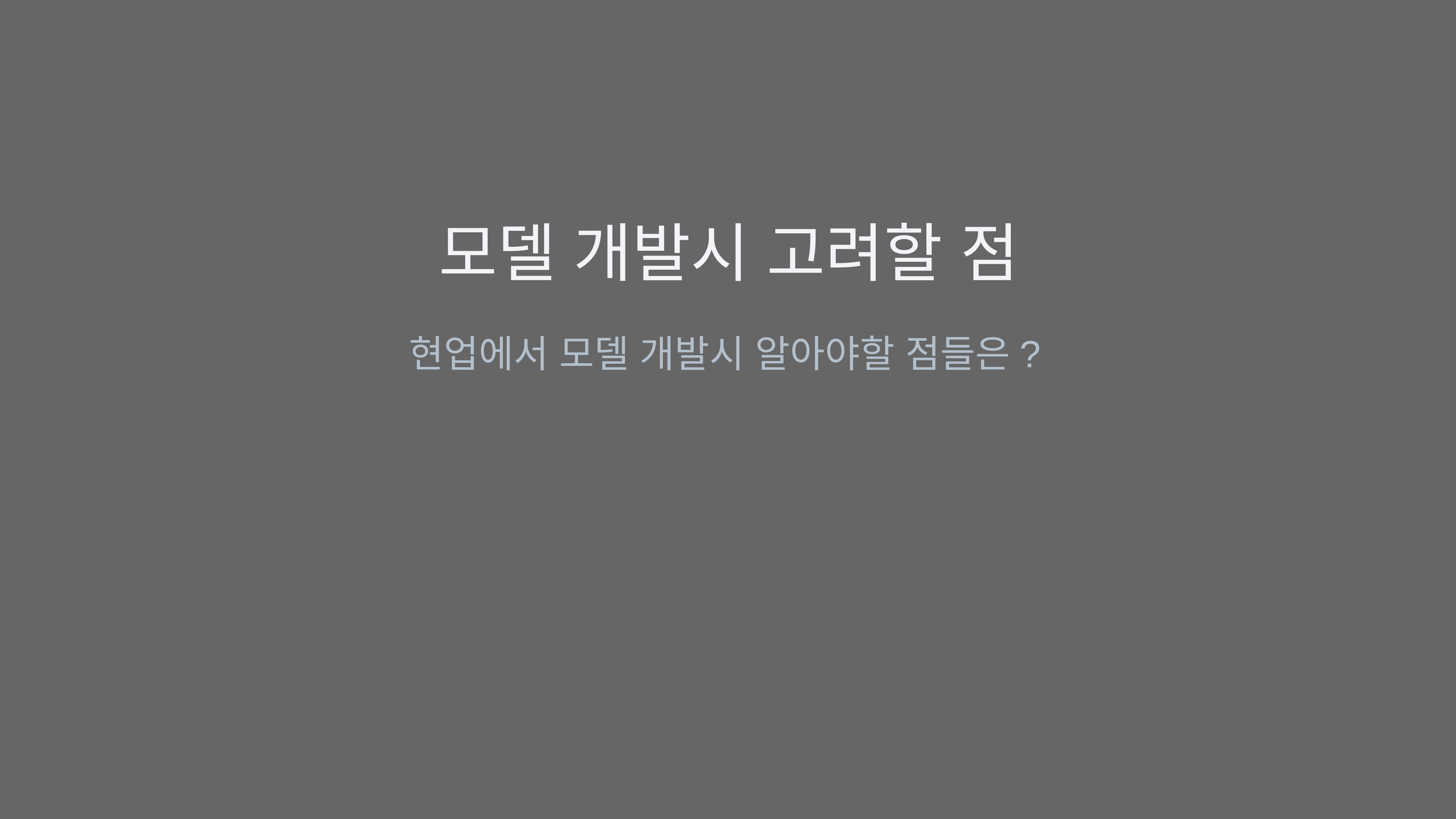

# 모델 개발시 고려할 점
현업에서 모델 개발시 알아야할 점들은?